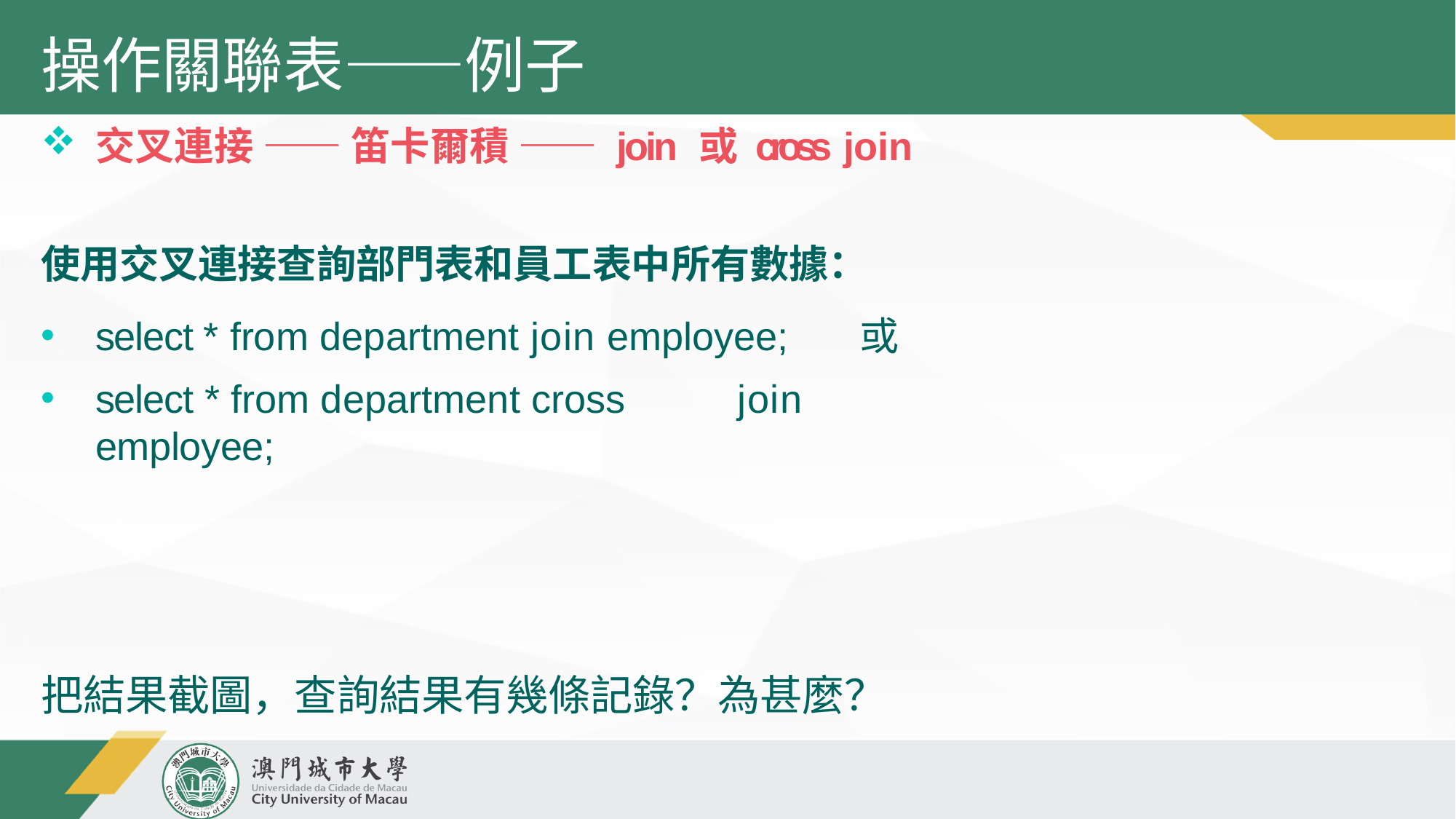

# 操作關聯表——例子
交叉連接 —— 笛卡爾積 —— join 或 cross join

使用交叉連接查詢部門表和員工表中所有數據：
select * from department join employee;	或
select * from department cross	join employee;

把結果截圖，查詢結果有幾條記錄？為甚麼？